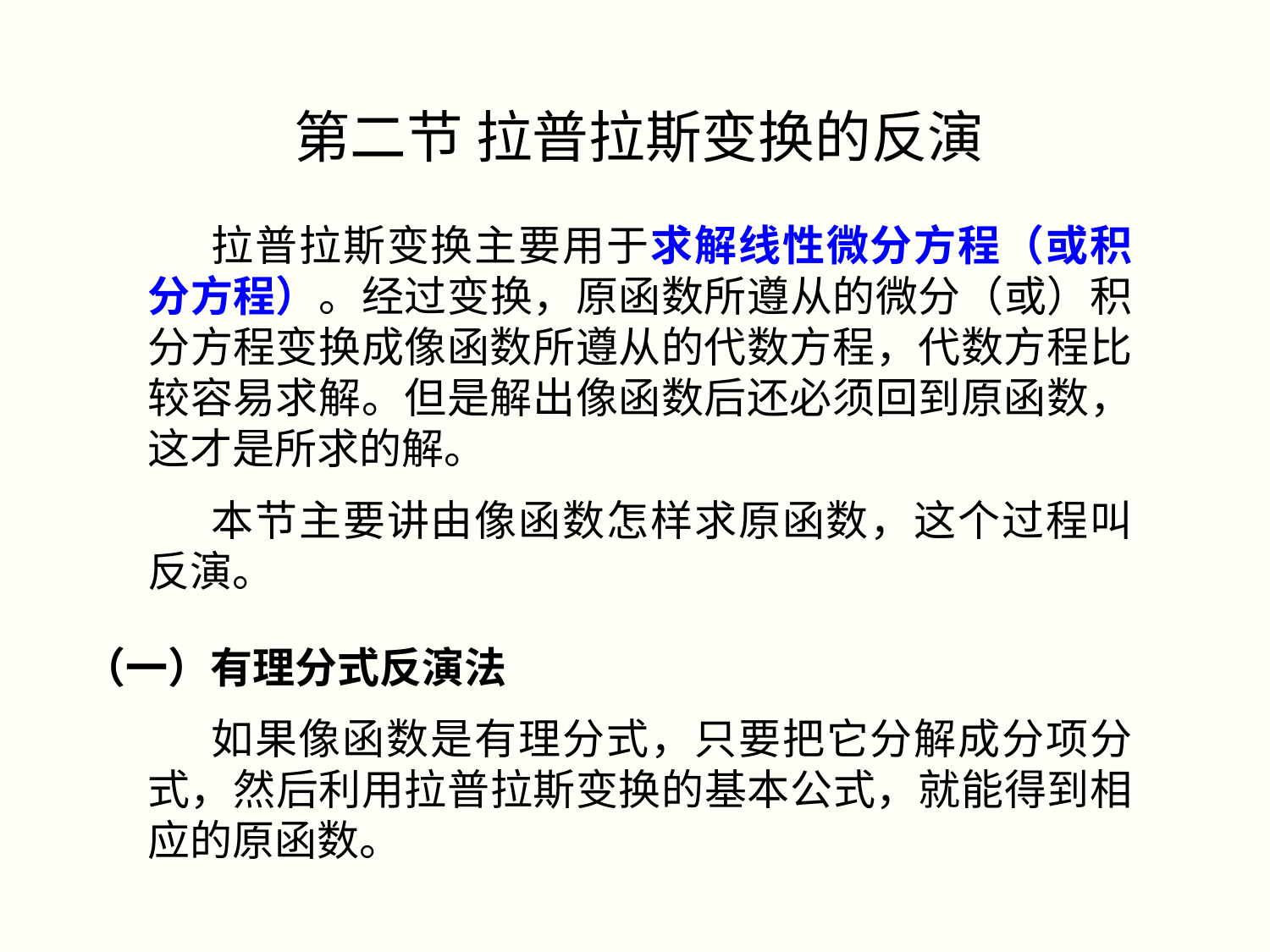

# 第二节 拉普拉斯变换的反演
拉普拉斯变换主要用于求解线性微分方程（或积分方程）。经过变换，原函数所遵从的微分（或）积分方程变换成像函数所遵从的代数方程，代数方程比较容易求解。但是解出像函数后还必须回到原函数，这才是所求的解。
本节主要讲由像函数怎样求原函数，这个过程叫反演。
（一）有理分式反演法
如果像函数是有理分式，只要把它分解成分项分式，然后利用拉普拉斯变换的基本公式，就能得到相应的原函数。